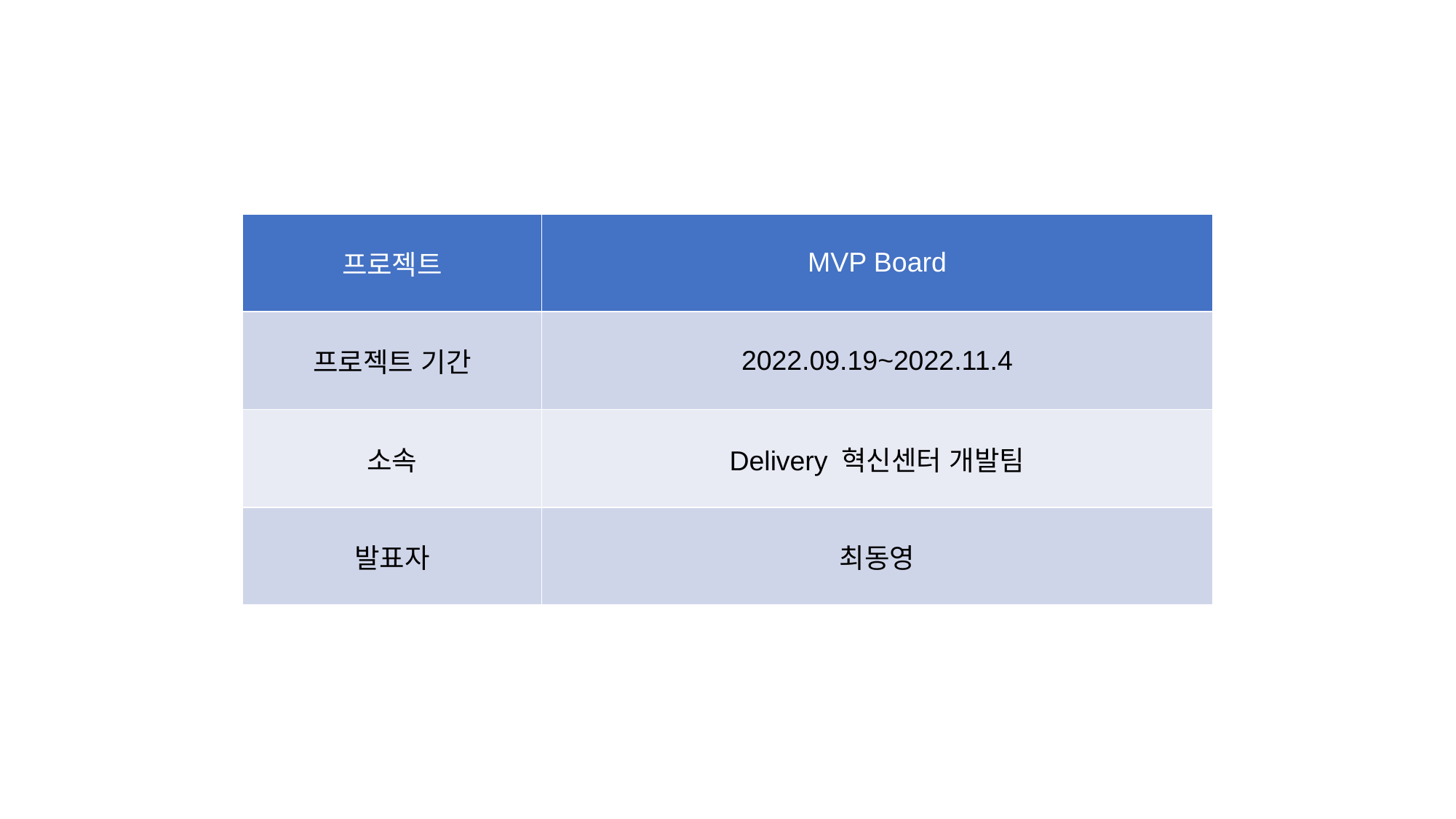

| 프로젝트 | MVP Board |
| --- | --- |
| 프로젝트 기간 | 2022.09.19~2022.11.4 |
| 소속 | Delivery 혁신센터 개발팀 |
| 발표자 | 최동영 |